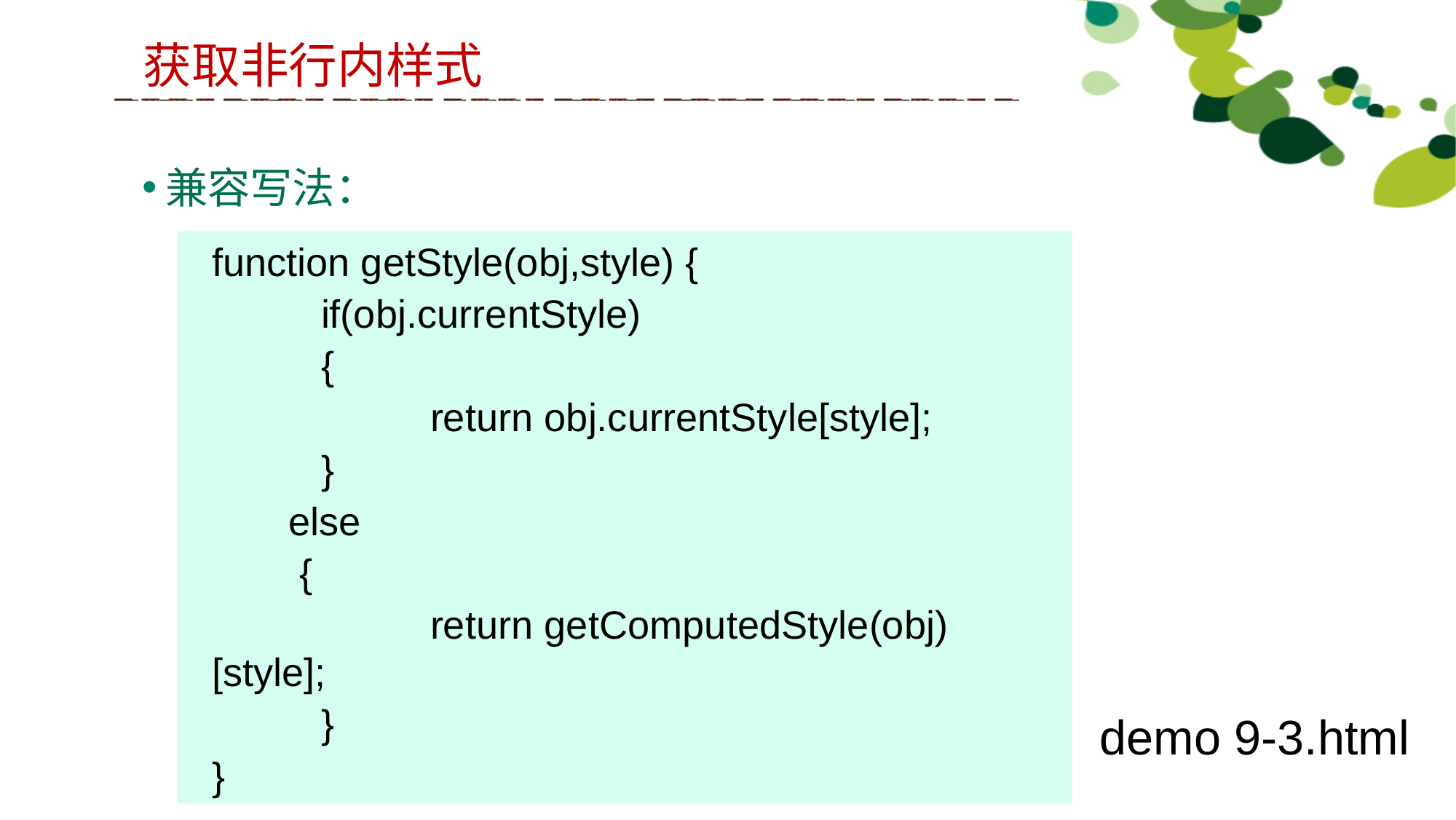

获取非行内样式
兼容写法：

function getStyle(obj,style) {
	if(obj.currentStyle)
	{
		return obj.currentStyle[style];
	}
       else
        {
		return getComputedStyle(obj)[style];
	}
}

demo 9-3.html